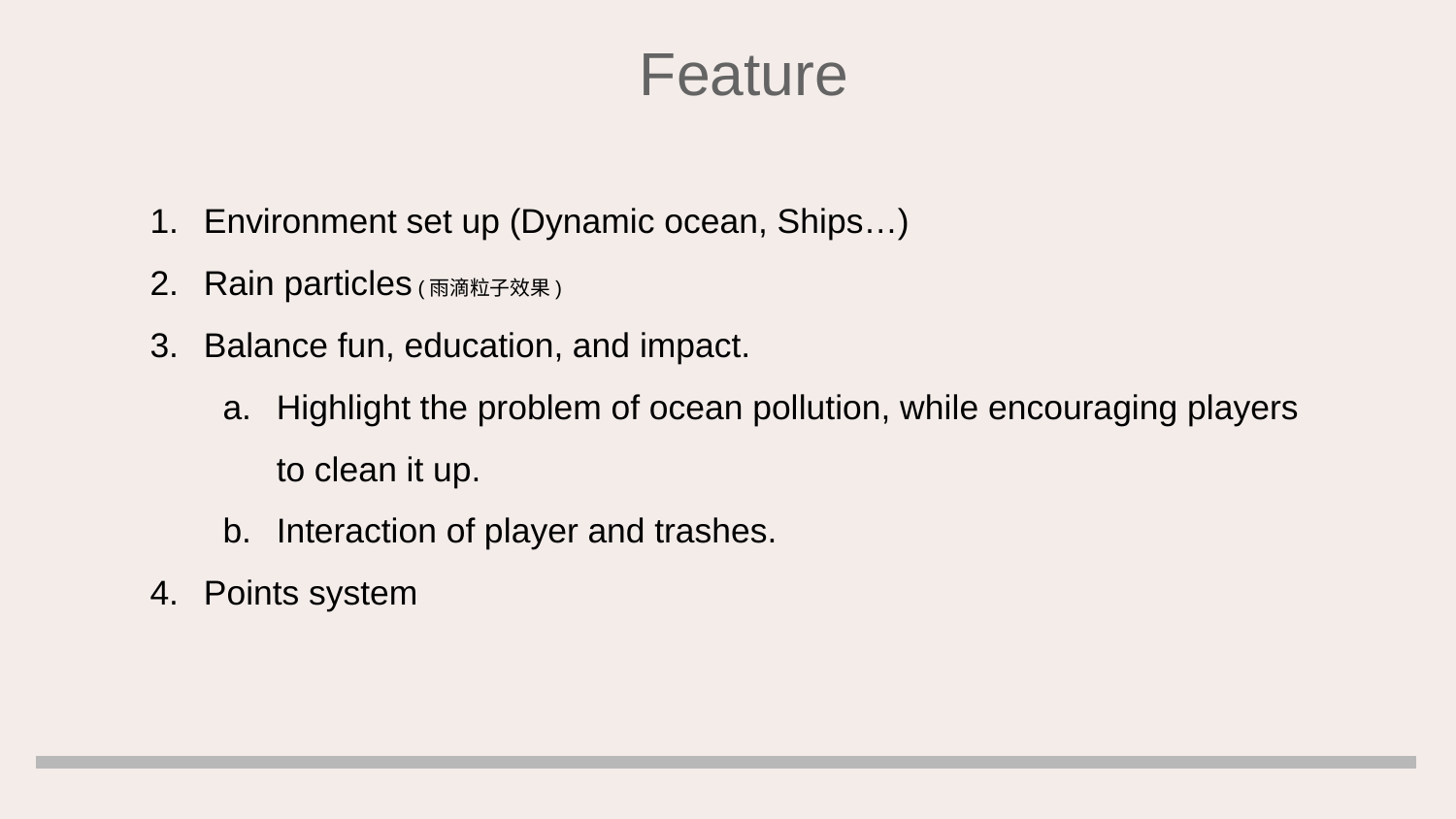

Feature
Environment set up (Dynamic ocean, Ships…)
Rain particles (雨滴粒子效果)
Balance fun, education, and impact.
Highlight the problem of ocean pollution, while encouraging players to clean it up.
Interaction of player and trashes.
Points system